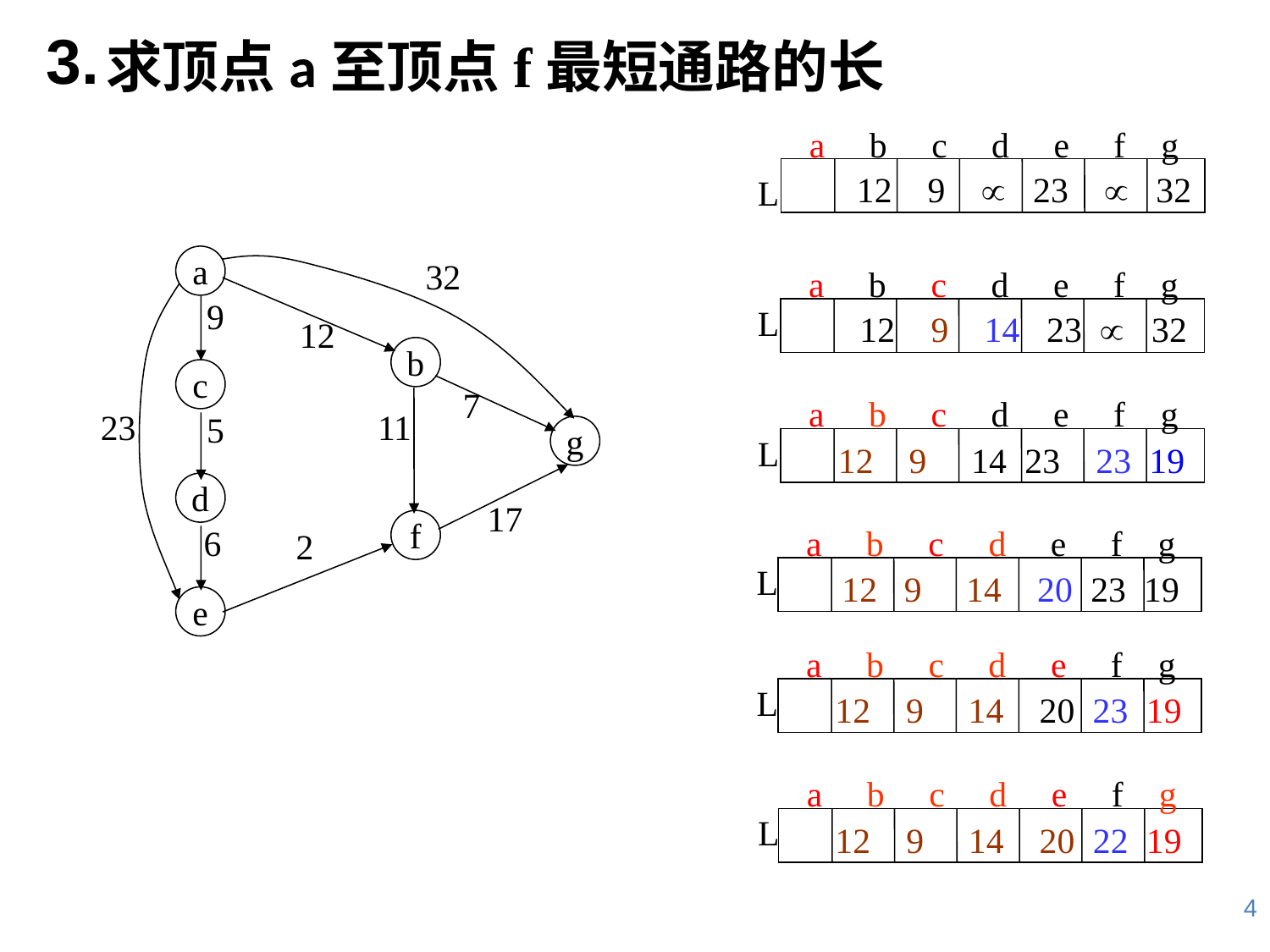

3.
求顶点a至顶点f最短通路的长
a     b     c     d     e     f    g

      12    9    ∝   23    ∝   32
L
a

b
c

g

d
f

e
32
9
12
7
23
11
5
17
6
2
a     b     c     d     e     f    g
L

      12    9    14   23  ∝   32
a     b     c     d     e     f    g
L

    12    9     14  23    23  19
a     b     c     d     e     f    g
 L

    12   9     14    20  23  19
a     b     c     d     e     f    g
 L

    12    9     14    20  23  19
a     b     c     d     e     f    g
L

    12    9     14    20  22  19
4